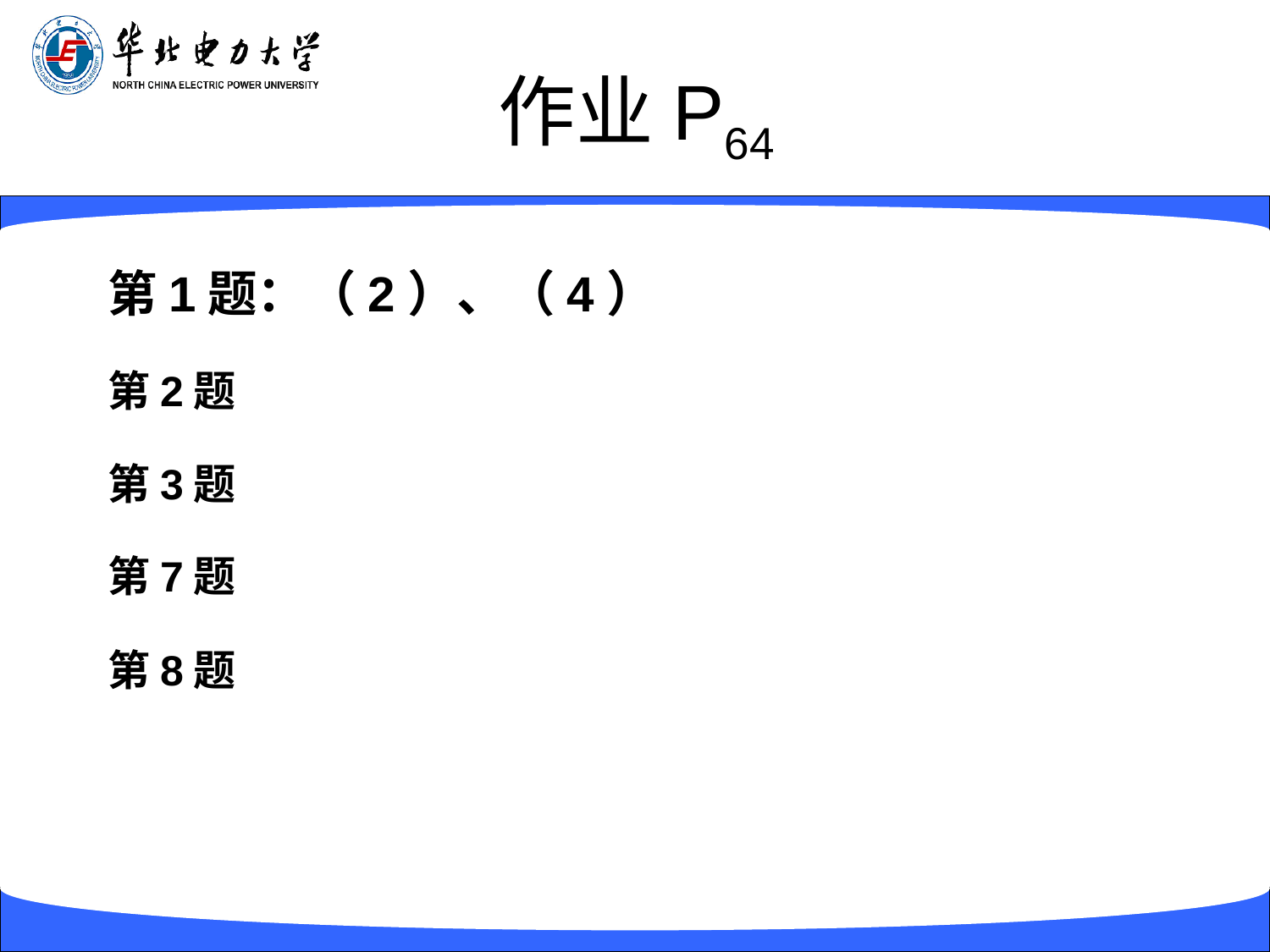

# 作业P64
第1题：（2）、（4）
第2题
第3题
第7题
第8题